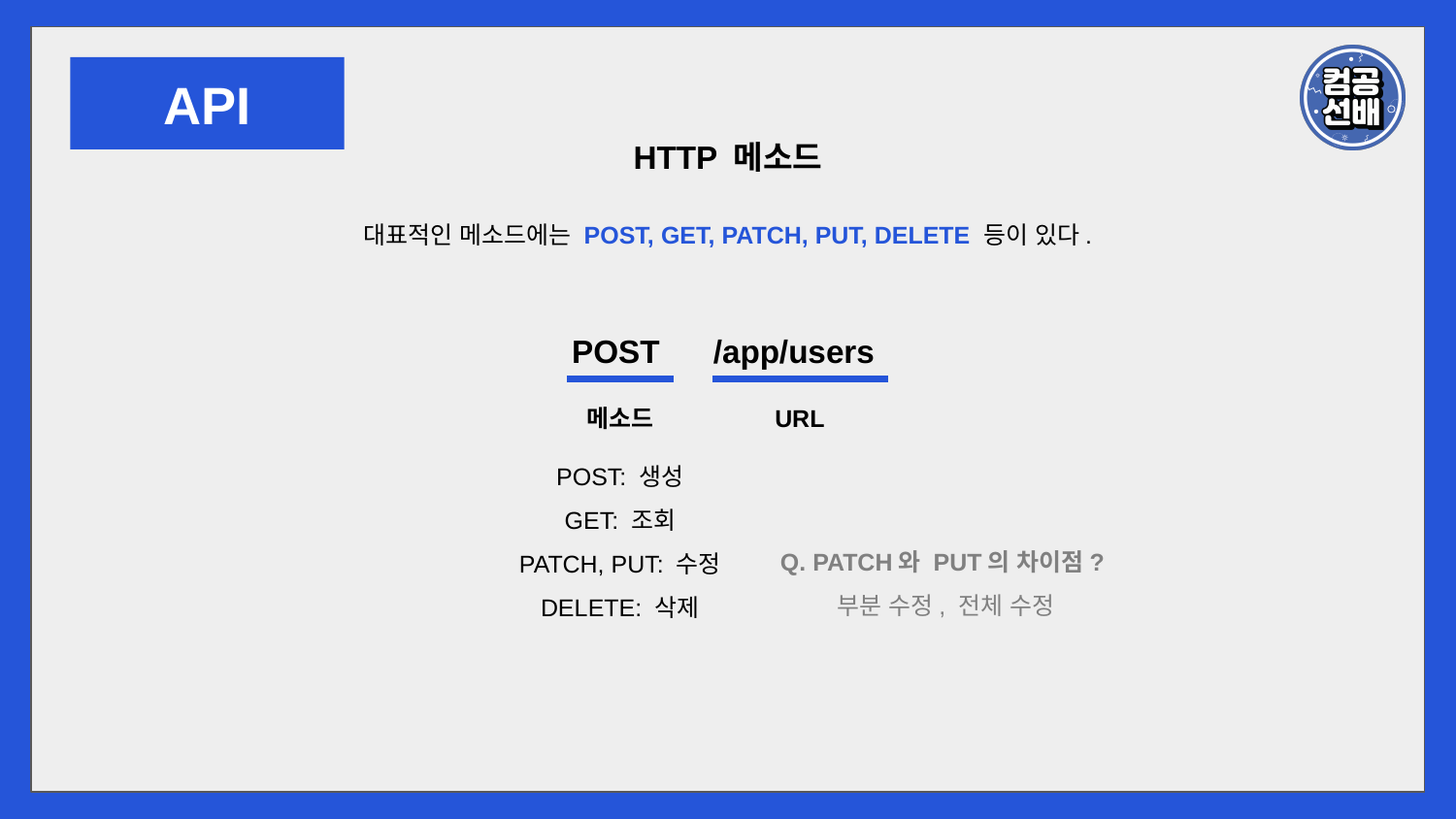

API
HTTP 메소드
대표적인 메소드에는 POST, GET, PATCH, PUT, DELETE 등이 있다.
POST      /app/users
메소드
URL
POST: 생성
GET: 조회
PATCH, PUT: 수정
DELETE: 삭제
Q. PATCH와 PUT의 차이점?
부분 수정, 전체 수정